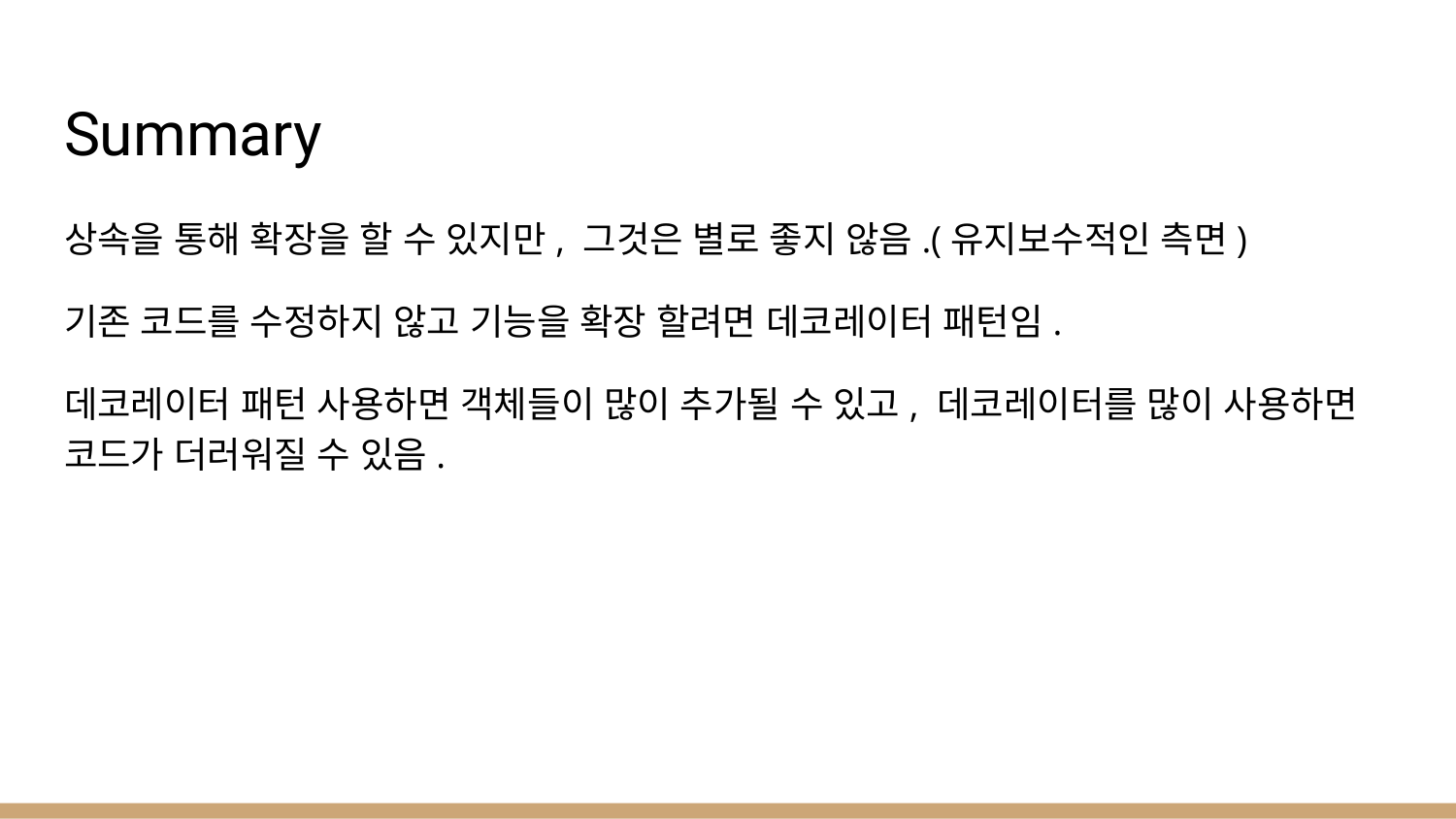

# Summary
상속을 통해 확장을 할 수 있지만, 그것은 별로 좋지 않음.(유지보수적인 측면)
기존 코드를 수정하지 않고 기능을 확장 할려면 데코레이터 패턴임.
데코레이터 패턴 사용하면 객체들이 많이 추가될 수 있고, 데코레이터를 많이 사용하면 코드가 더러워질 수 있음.